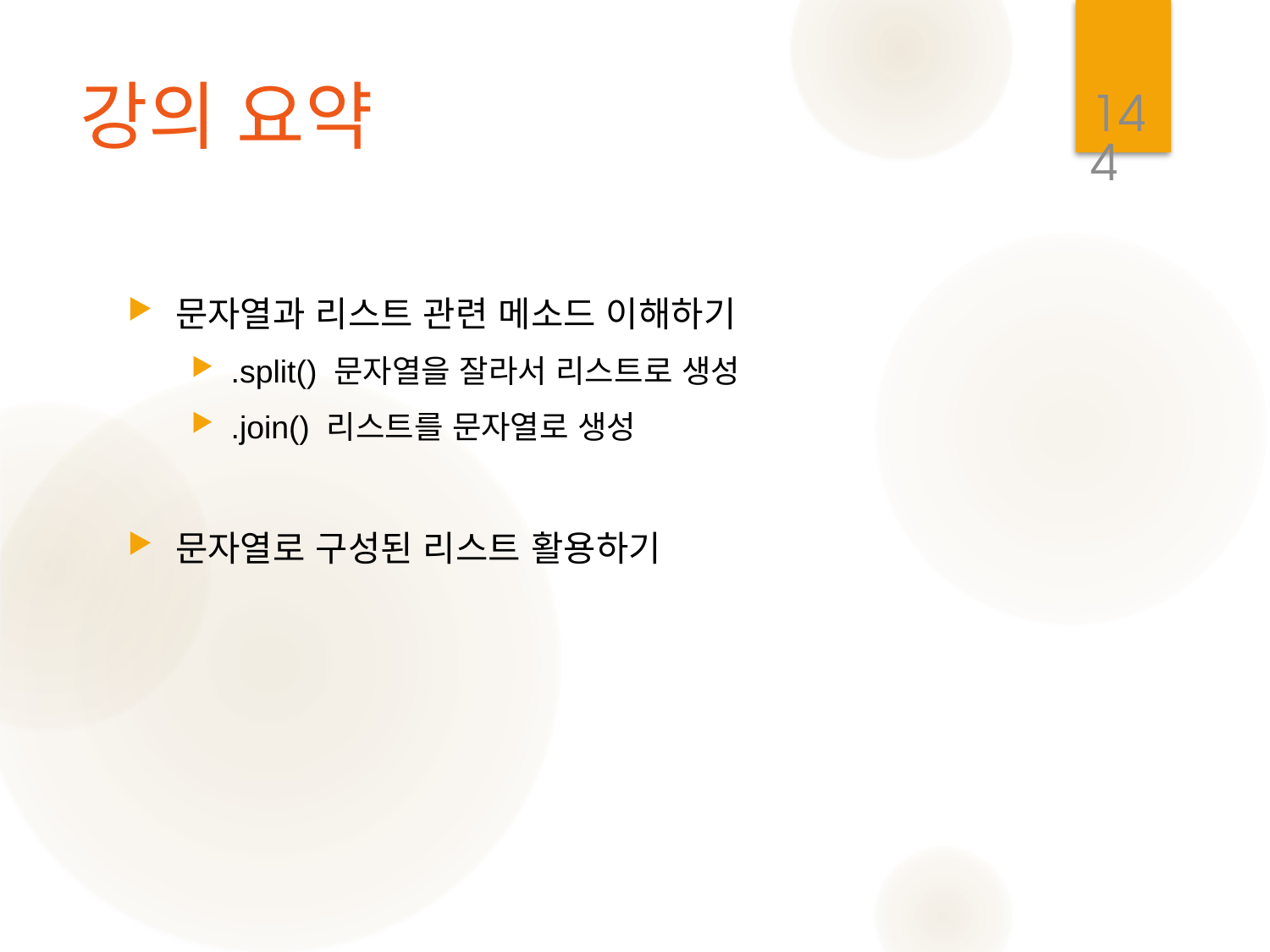

144
# 강의 요약
문자열과 리스트 관련 메소드 이해하기
.split() 문자열을 잘라서 리스트로 생성
.join() 리스트를 문자열로 생성

문자열로 구성된 리스트 활용하기